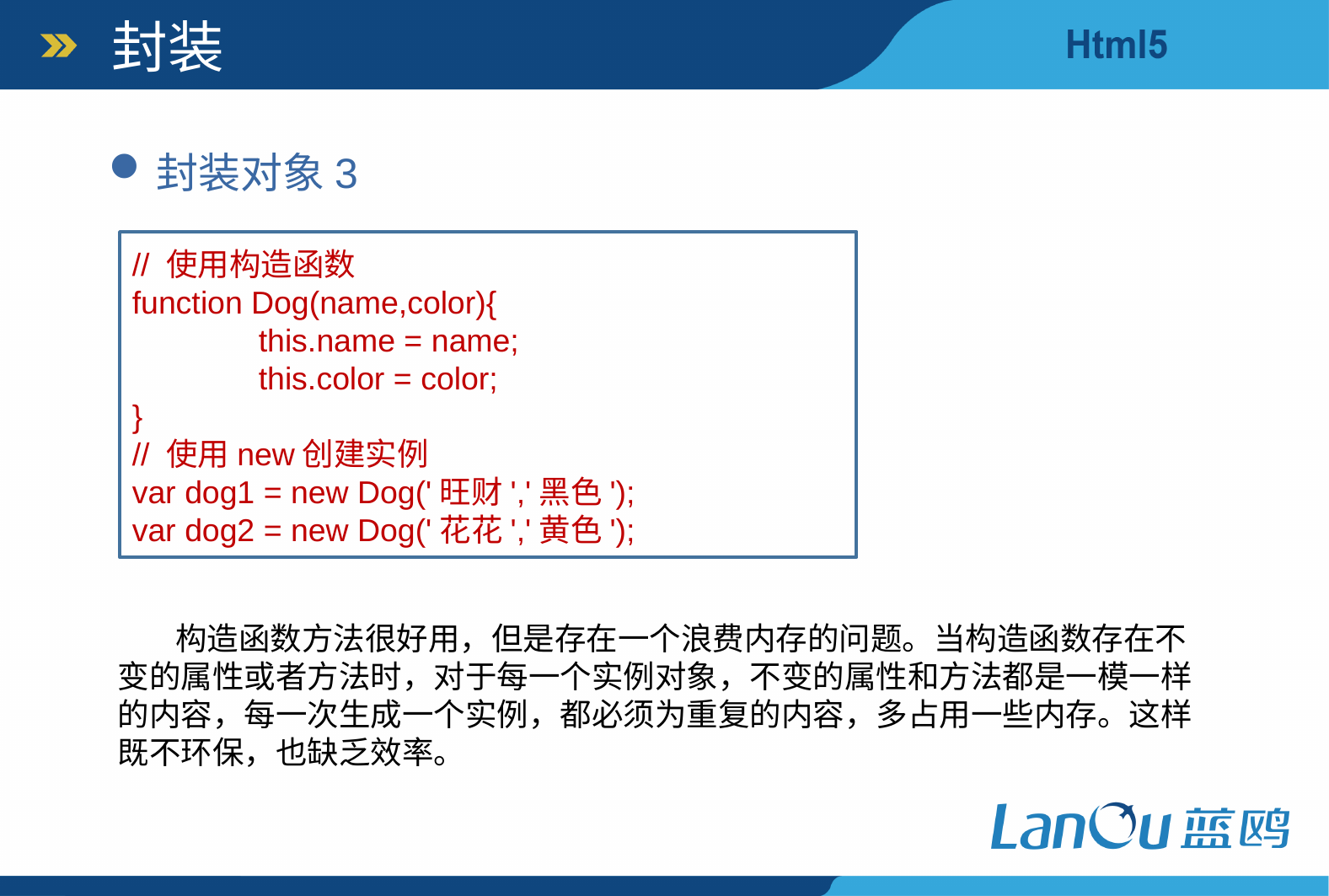

封装
封装对象3

// 使用构造函数
function Dog(name,color){
	this.name = name;
	this.color = color;
}
// 使用new创建实例
var dog1 = new Dog('旺财','黑色');
var dog2 = new Dog('花花','黄色');
       构造函数方法很好用，但是存在一个浪费内存的问题。当构造函数存在不变的属性或者方法时，对于每一个实例对象，不变的属性和方法都是一模一样的内容，每一次生成一个实例，都必须为重复的内容，多占用一些内存。这样既不环保，也缺乏效率。